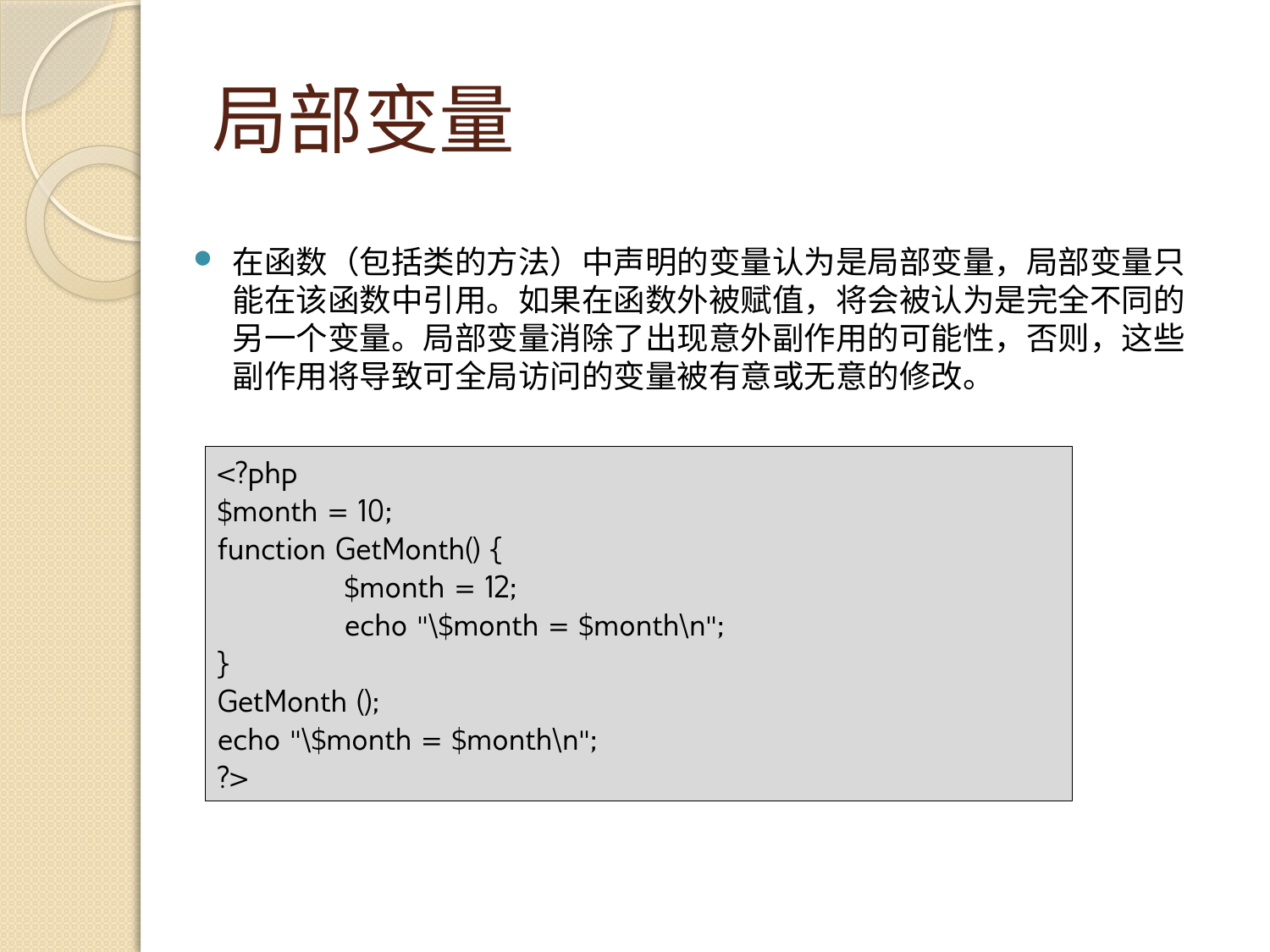

# 局部变量
在函数（包括类的方法）中声明的变量认为是局部变量，局部变量只能在该函数中引用。如果在函数外被赋值，将会被认为是完全不同的另一个变量。局部变量消除了出现意外副作用的可能性，否则，这些副作用将导致可全局访问的变量被有意或无意的修改。
<?php
$month = 10;
function GetMonth() {
	$month = 12;
	echo "\$month = $month\n";
}
GetMonth ();
echo "\$month = $month\n";
?>